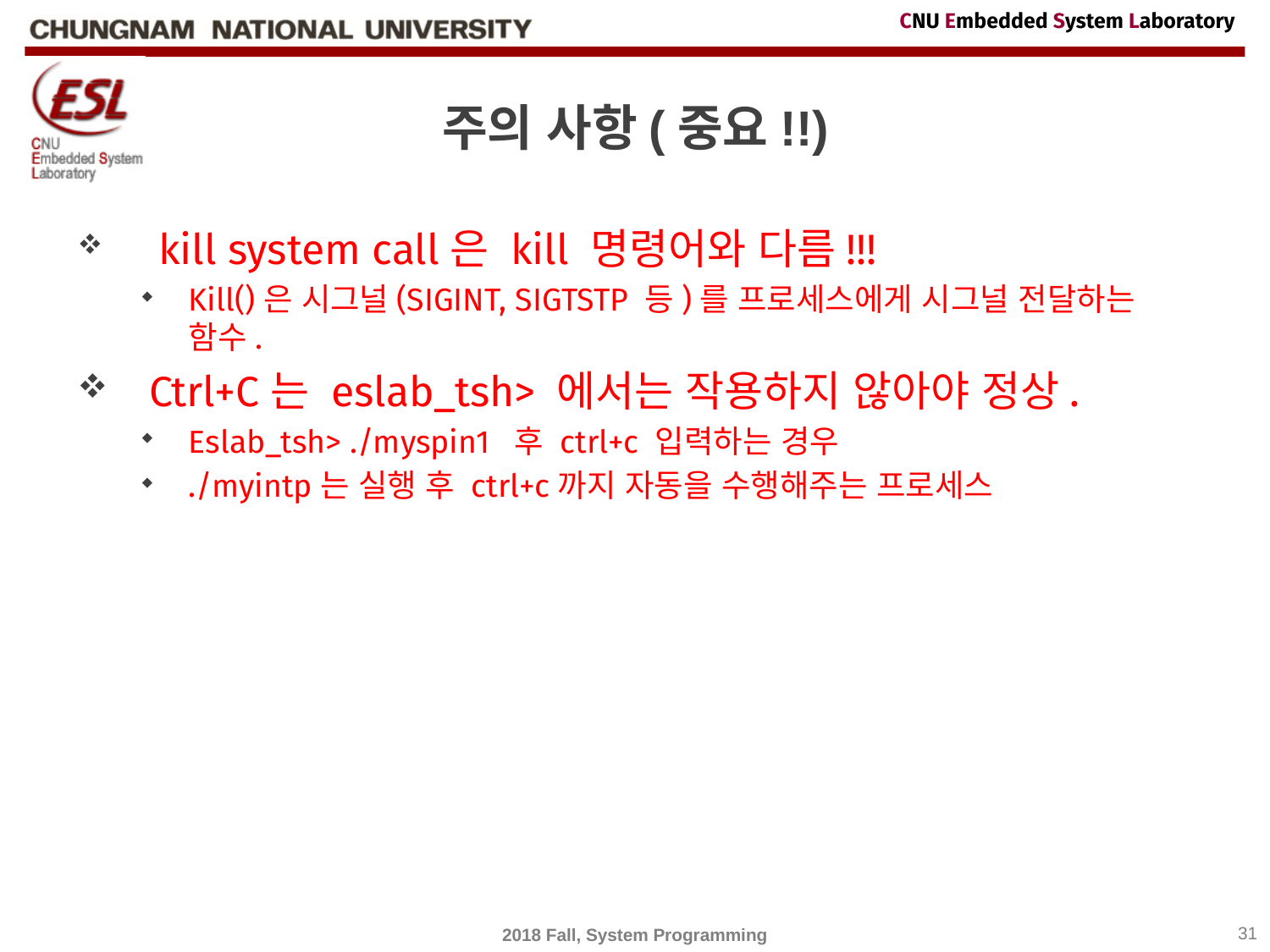

# 주의 사항(중요!!)
 kill system call은 kill 명령어와 다름!!!
Kill()은 시그널(SIGINT, SIGTSTP 등)를 프로세스에게 시그널 전달하는 함수.
Ctrl+C는 eslab_tsh> 에서는 작용하지 않아야 정상.
Eslab_tsh> ./myspin1  후 ctrl+c 입력하는 경우
./myintp는 실행 후 ctrl+c까지 자동을 수행해주는 프로세스

2018 Fall, System Programming
31